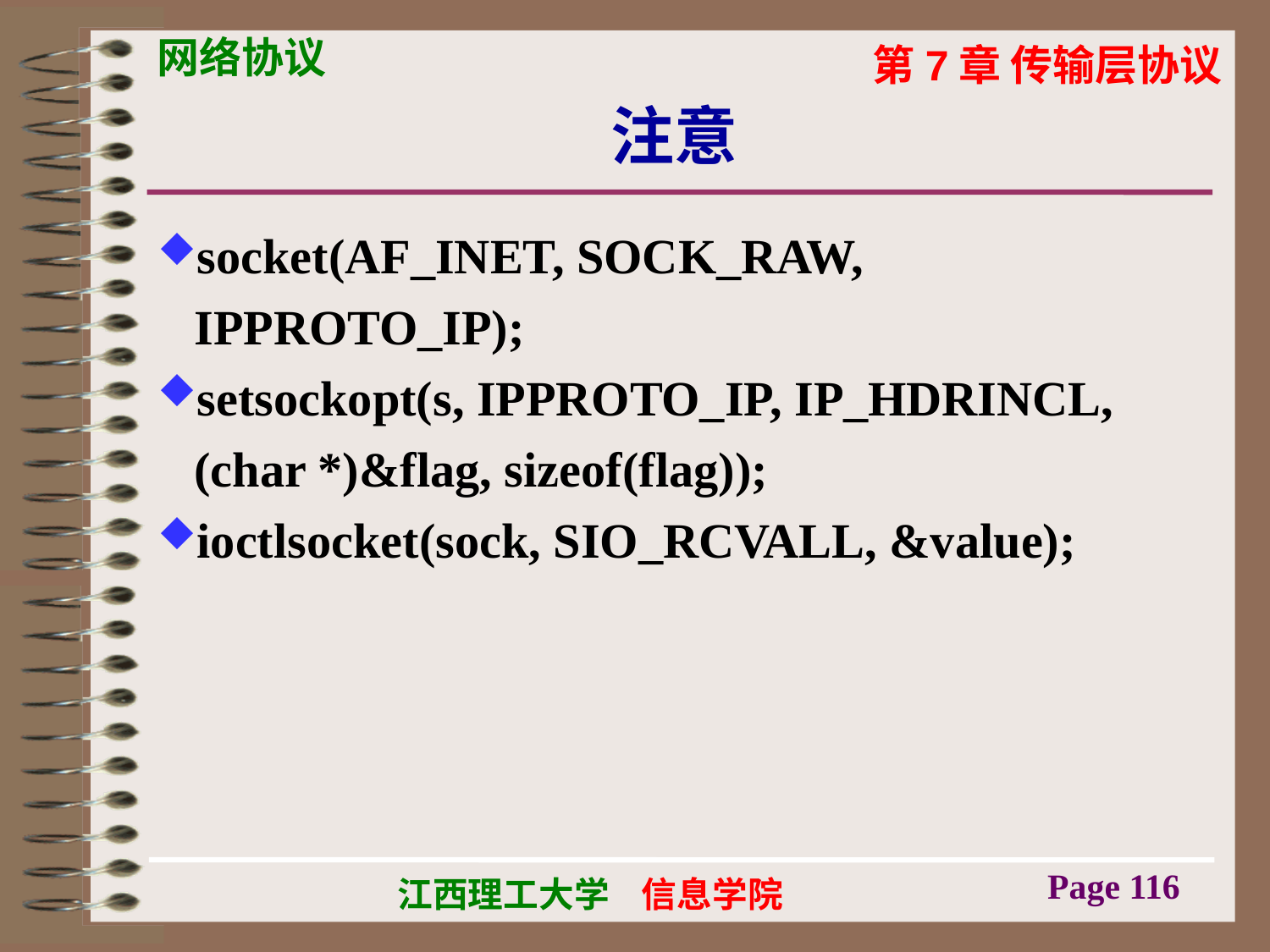

# 注意
socket(AF_INET, SOCK_RAW, IPPROTO_IP);
setsockopt(s, IPPROTO_IP, IP_HDRINCL, (char *)&flag, sizeof(flag));
ioctlsocket(sock, SIO_RCVALL, &value);
Page 116